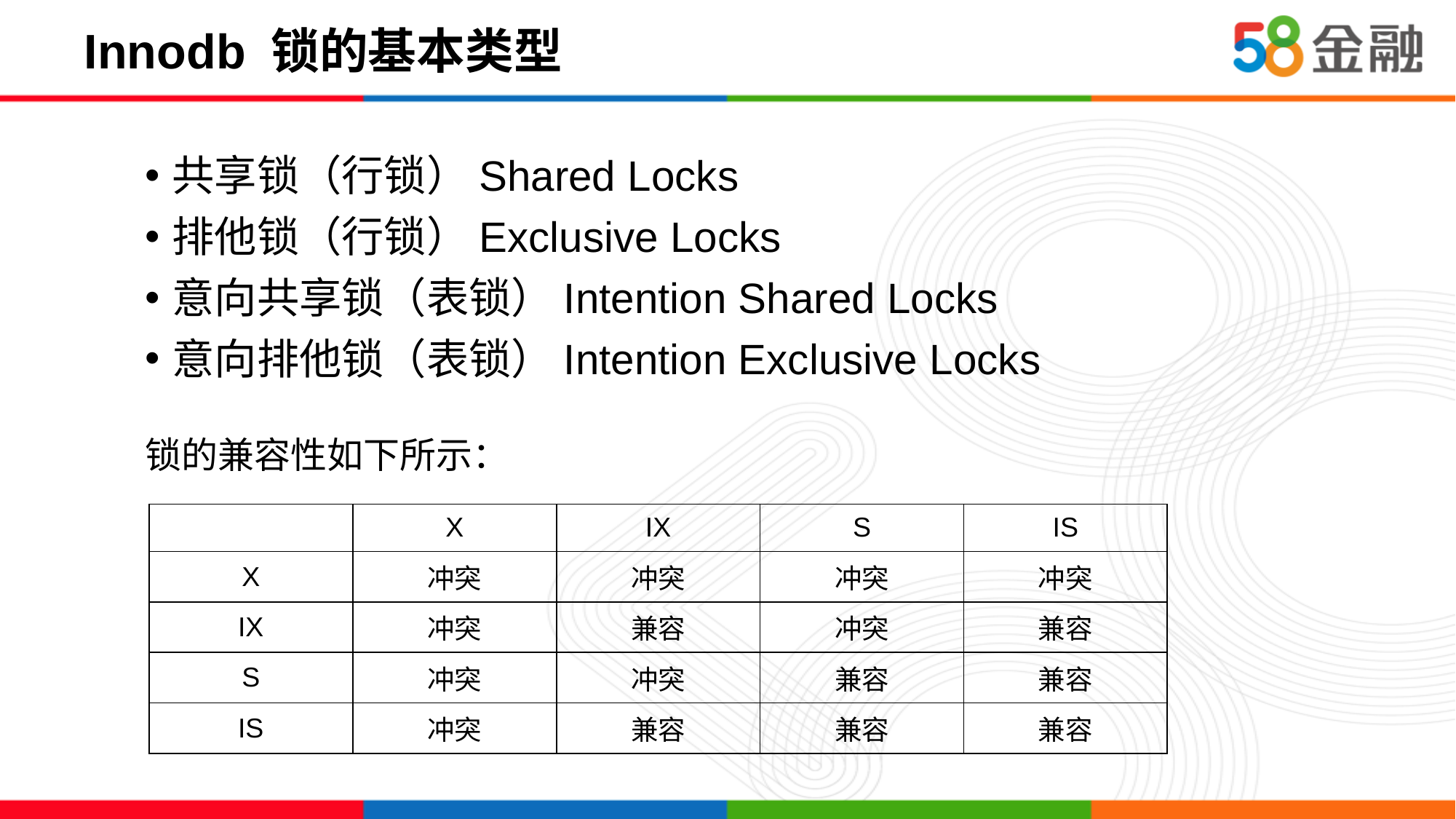

# Innodb 锁的基本类型
共享锁（行锁）Shared Locks
排他锁（行锁）Exclusive Locks
意向共享锁（表锁）Intention Shared Locks
意向排他锁（表锁）Intention Exclusive Locks

锁的兼容性如下所示：

|  | X | IX | S | IS |
| --- | --- | --- | --- | --- |
| X | 冲突 | 冲突 | 冲突 | 冲突 |
| IX | 冲突 | 兼容 | 冲突 | 兼容 |
| S | 冲突 | 冲突 | 兼容 | 兼容 |
| IS | 冲突 | 兼容 | 兼容 | 兼容 |